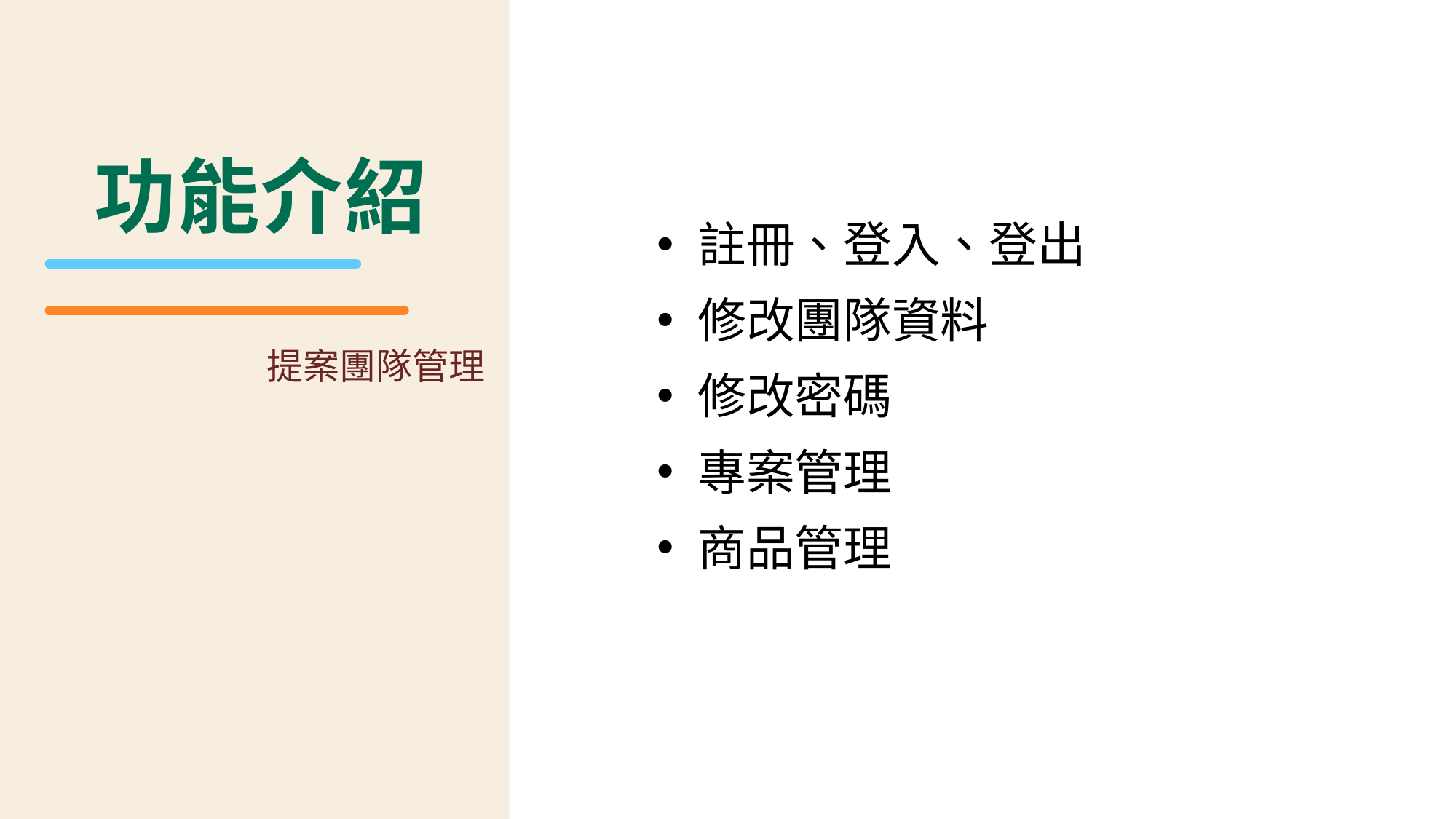

功能介紹
註冊、登入、登出
修改團隊資料
修改密碼
專案管理
商品管理

提案團隊管理